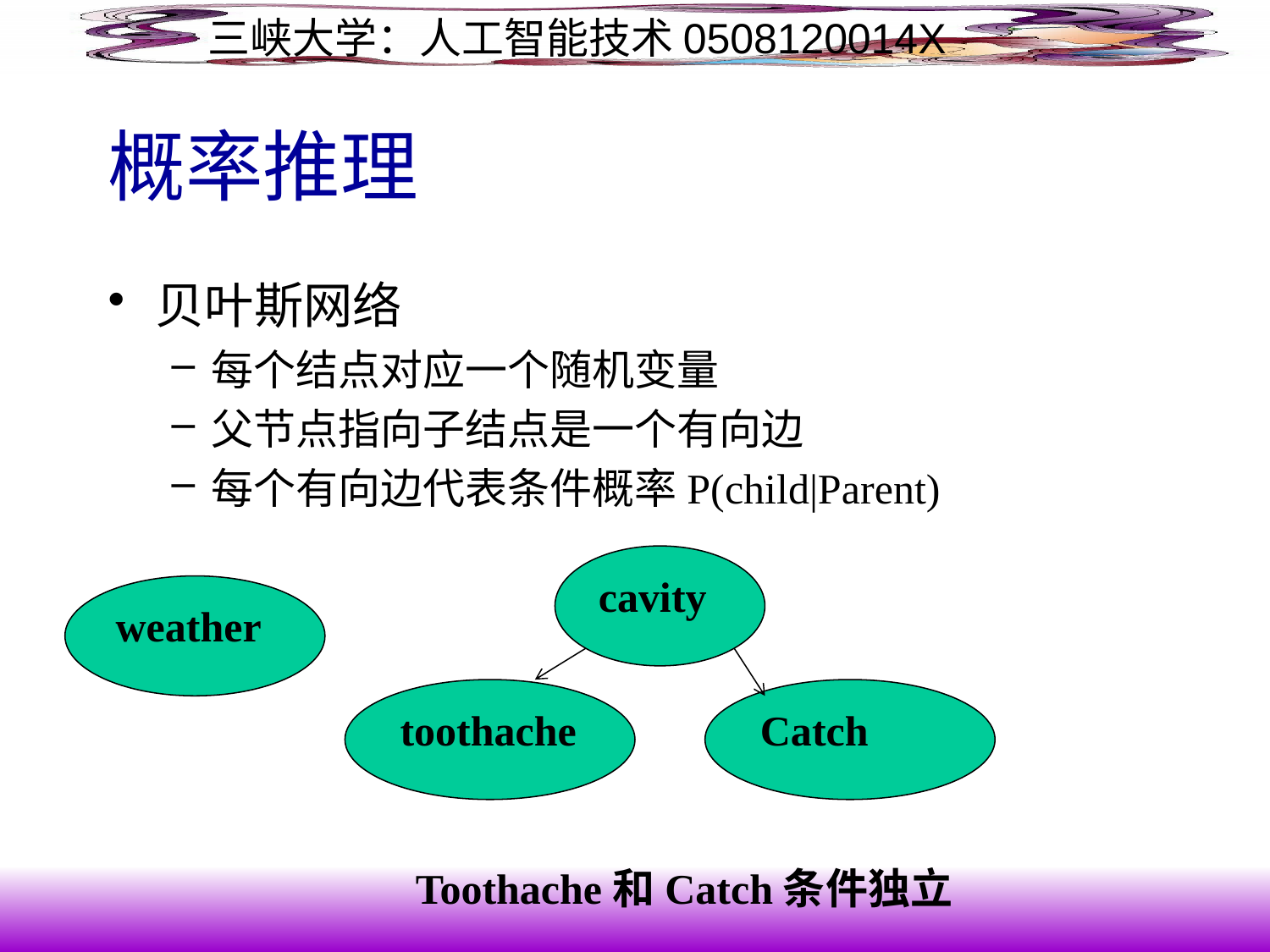

# 概率推理
贝叶斯网络
每个结点对应一个随机变量
父节点指向子结点是一个有向边
每个有向边代表条件概率P(child|Parent)
cavity
weather
toothache
Catch
Toothache和Catch条件独立